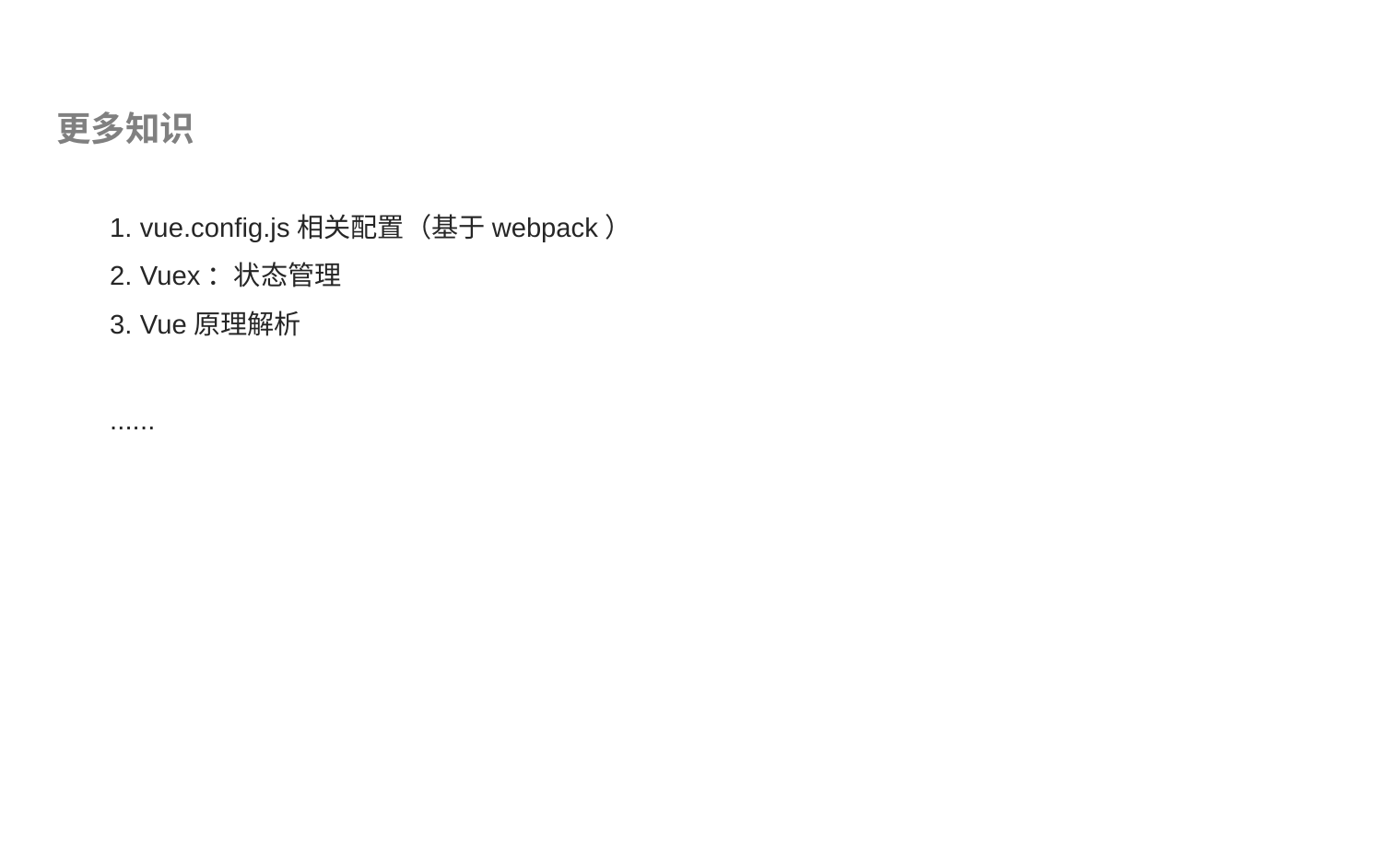

更多知识
1. vue.config.js相关配置（基于webpack）
2. Vuex：状态管理
3. Vue原理解析

......